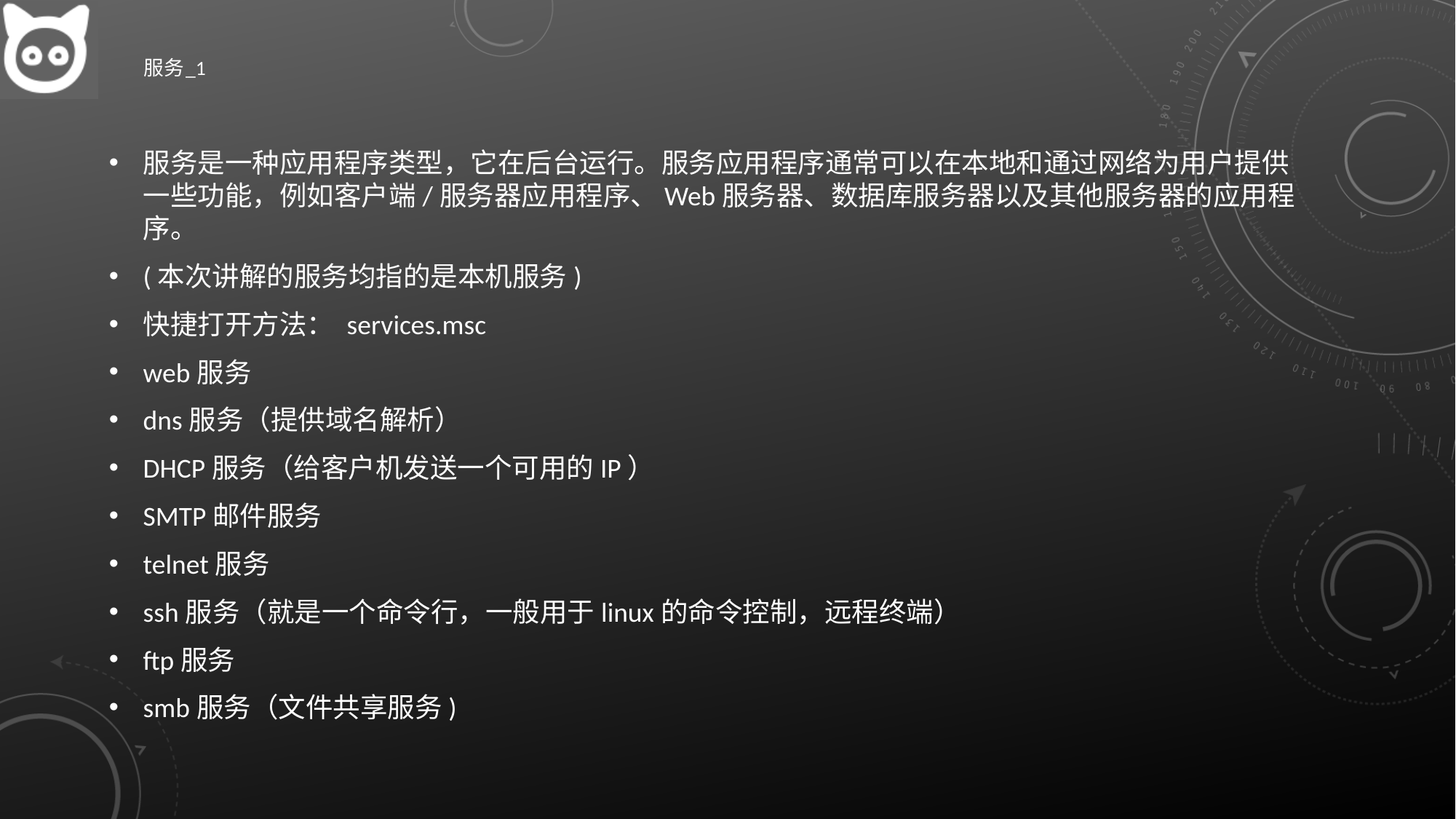

# 服务_1
服务是一种应用程序类型，它在后台运行。服务应用程序通常可以在本地和通过网络为用户提供一些功能，例如客户端/服务器应用程序、Web服务器、数据库服务器以及其他服务器的应用程序。
(本次讲解的服务均指的是本机服务)
快捷打开方法： services.msc
web服务
dns服务（提供域名解析）
DHCP服务（给客户机发送一个可用的IP）
SMTP邮件服务
telnet服务
ssh服务（就是一个命令行，一般用于linux的命令控制，远程终端）
ftp服务
smb服务（文件共享服务)